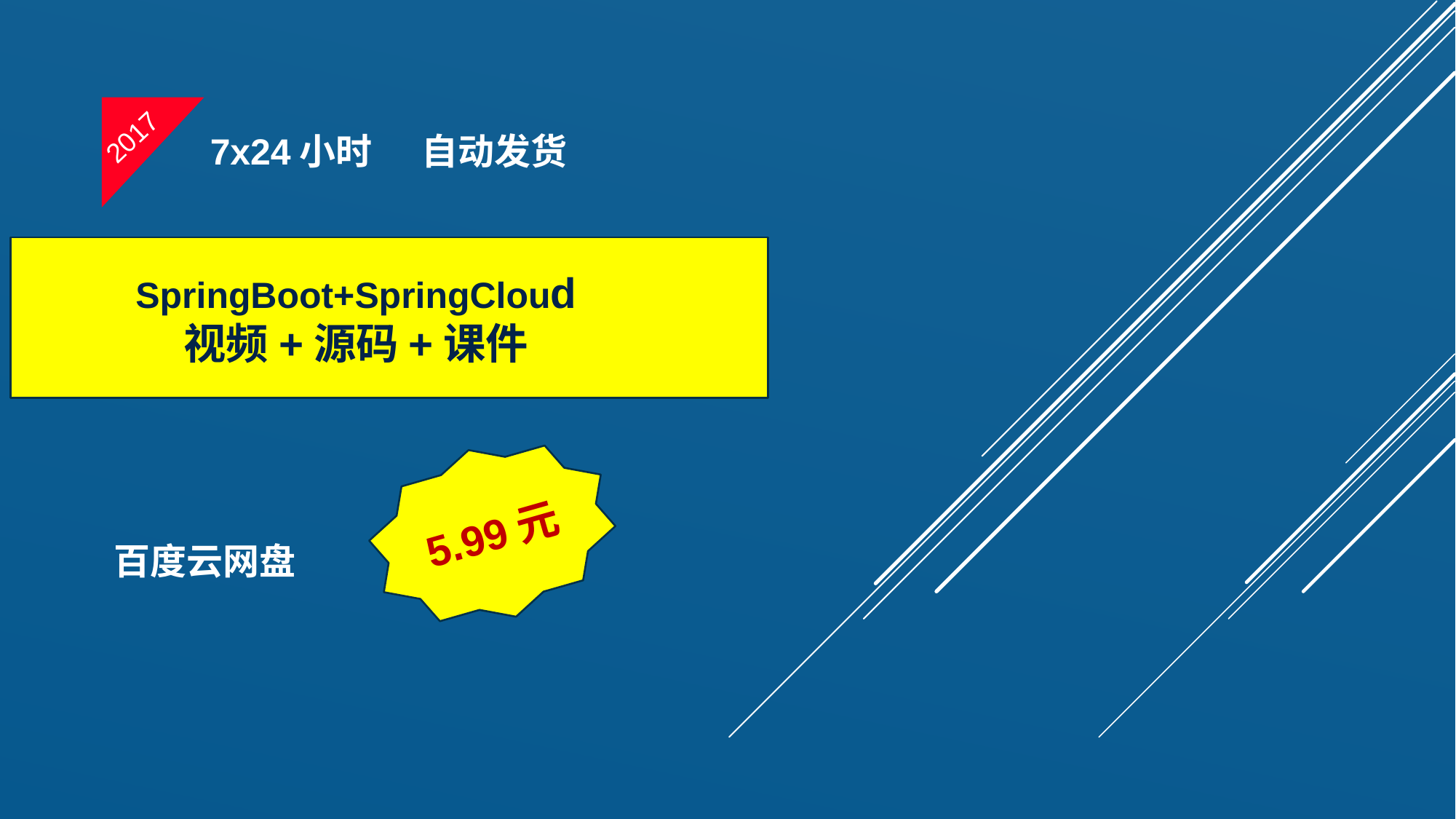

2017
7x24小时      自动发货

SpringBoot+SpringCloud
视频+源码+课件
5.99元
百度云网盘